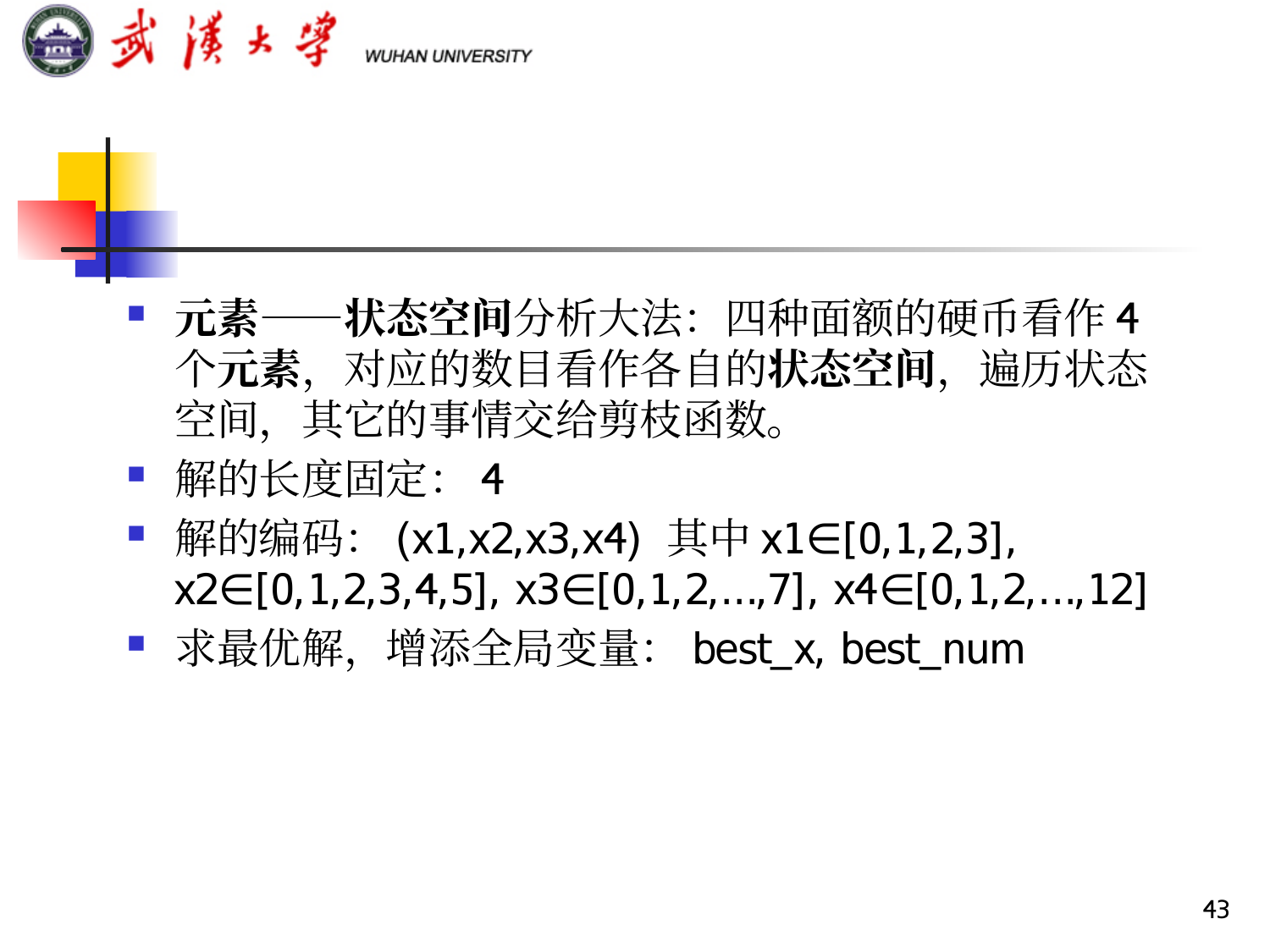

元素——状态空间分析大法：四种面额的硬币看作4个元素，对应的数目看作各自的状态空间，遍历状态空间，其它的事情交给剪枝函数。
解的长度固定：4
解的编码：(x1,x2,x3,x4) 其中x1∈[0,1,2,3], x2∈[0,1,2,3,4,5], x3∈[0,1,2,...,7], x4∈[0,1,2,...,12]
求最优解，增添全局变量：best_x, best_num

43